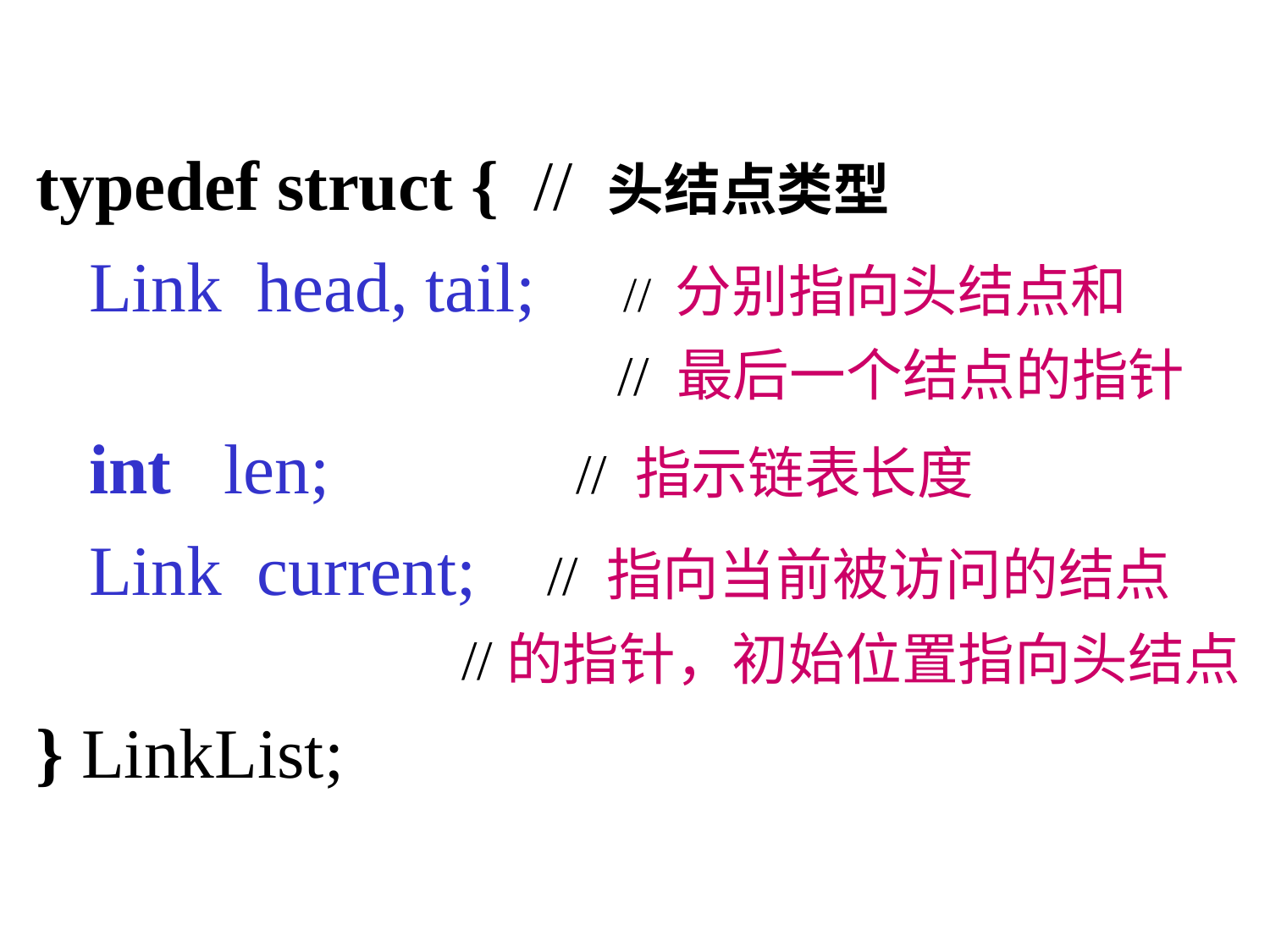

typedef struct {  // 头结点类型
   Link  head, tail;     // 分别指向头结点和
                                         // 最后一个结点的指针
   int   len;              // 指示链表长度
   Link  current;    // 指向当前被访问的结点
                              //的指针，初始位置指向头结点
} LinkList;